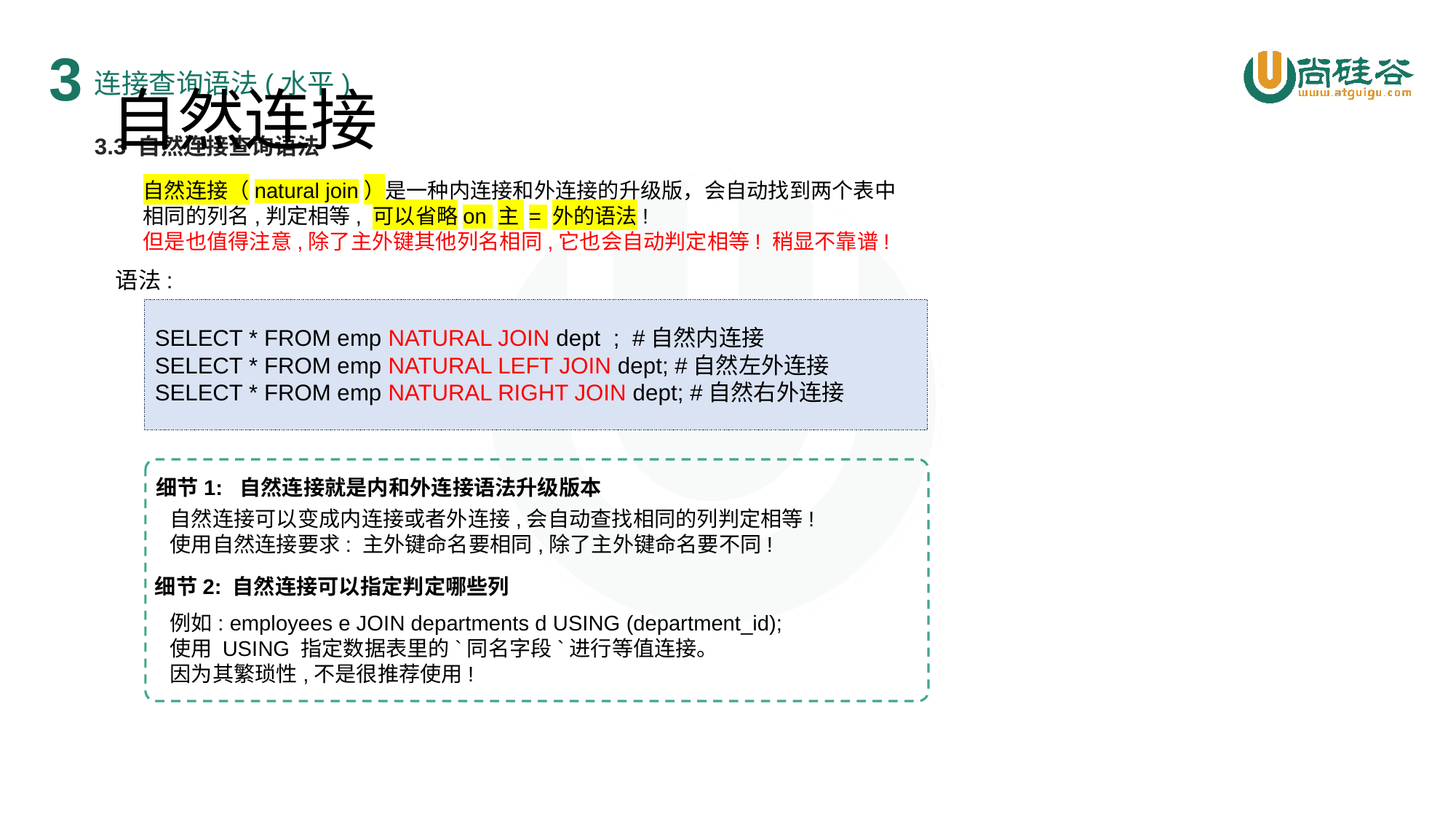

3
# 自然连接
连接查询语法(水平)
3.3 自然连接查询语法
自然连接（natural join）是一种内连接和外连接的升级版，会自动找到两个表中相同的列名,判定相等, 可以省略on 主 = 外的语法!
但是也值得注意,除了主外键其他列名相同,它也会自动判定相等! 稍显不靠谱!
语法:
SELECT * FROM emp NATURAL JOIN dept  ;  #自然内连接
SELECT * FROM emp NATURAL LEFT JOIN dept; #自然左外连接
SELECT * FROM emp NATURAL RIGHT JOIN dept; #自然右外连接

细节1:  自然连接就是内和外连接语法升级版本
自然连接可以变成内连接或者外连接,会自动查找相同的列判定相等!
使用自然连接要求: 主外键命名要相同,除了主外键命名要不同!
细节2: 自然连接可以指定判定哪些列
例如: employees e JOIN departments d USING (department_id);
使用 USING 指定数据表里的`同名字段`进行等值连接。
因为其繁琐性,不是很推荐使用!